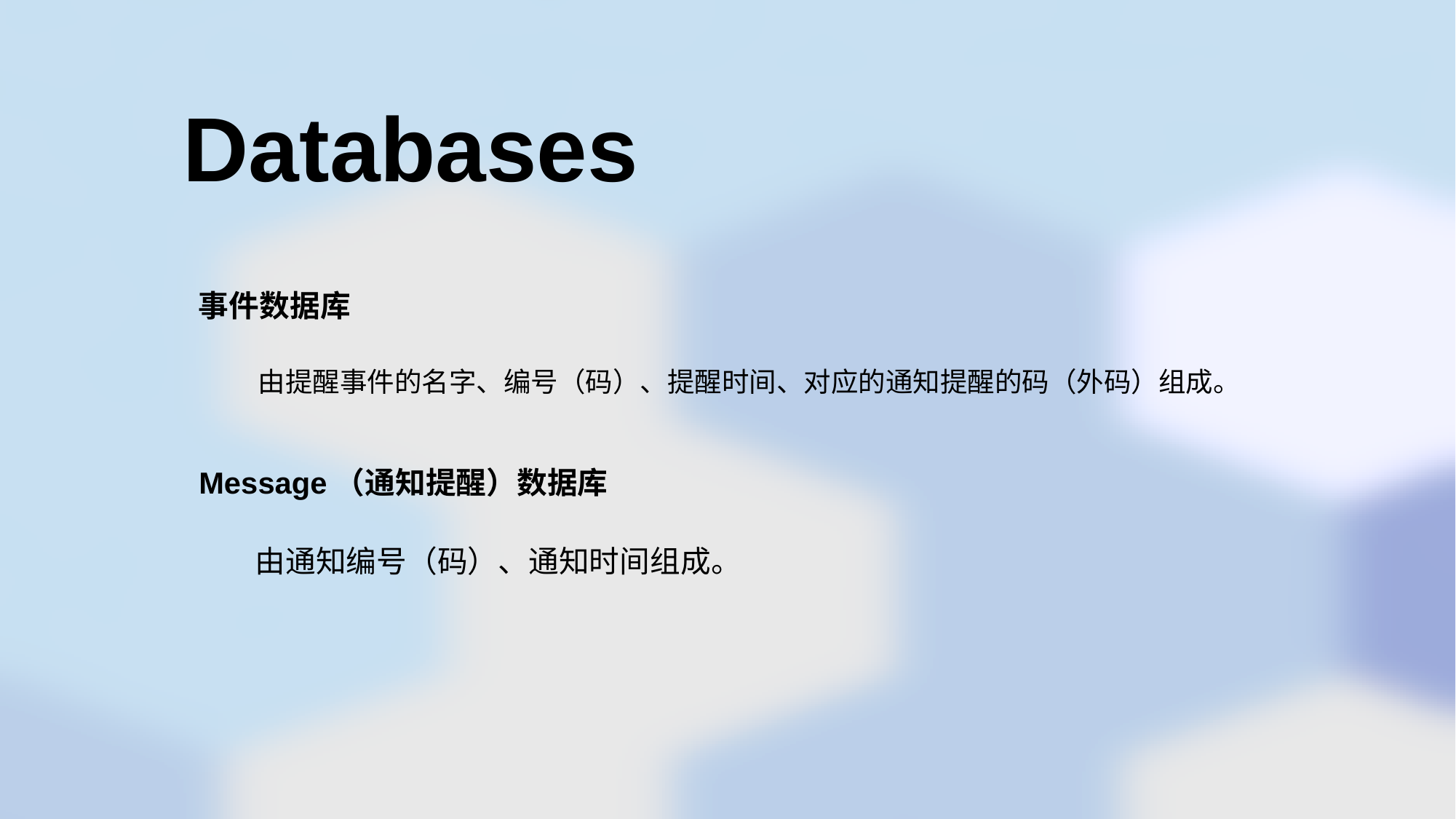

Databases
事件数据库
由提醒事件的名字、编号（码）、提醒时间、对应的通知提醒的码（外码）组成。
Message（通知提醒）数据库
由通知编号（码）、通知时间组成。